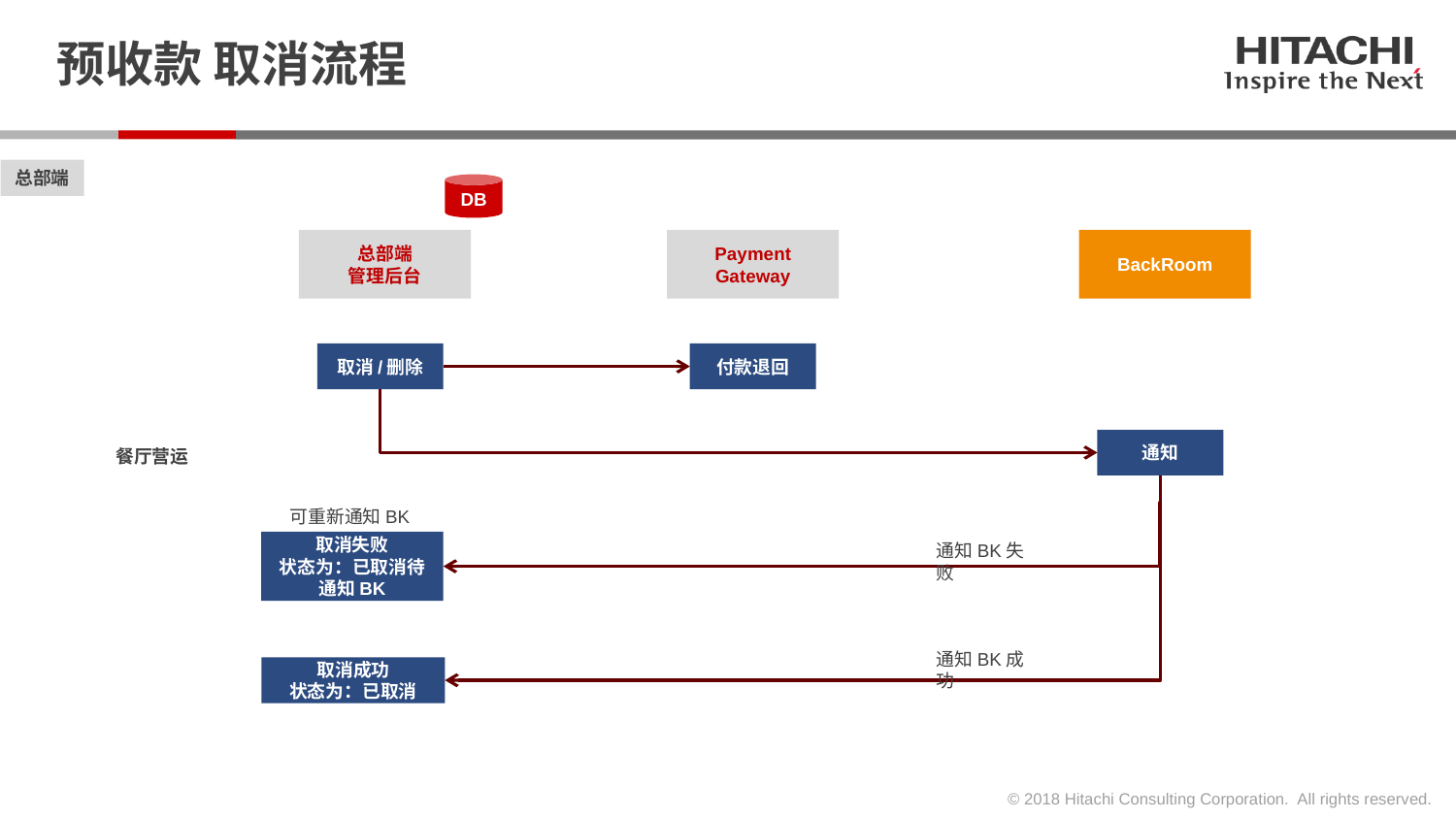

# 预收款 取消流程
总部端
DB
总部端
管理后台
Payment
Gateway
BackRoom
取消/删除
付款退回
通知
餐厅营运
可重新通知BK
取消失败
状态为：已取消待通知BK
通知BK失败
通知BK成功
取消成功
状态为：已取消